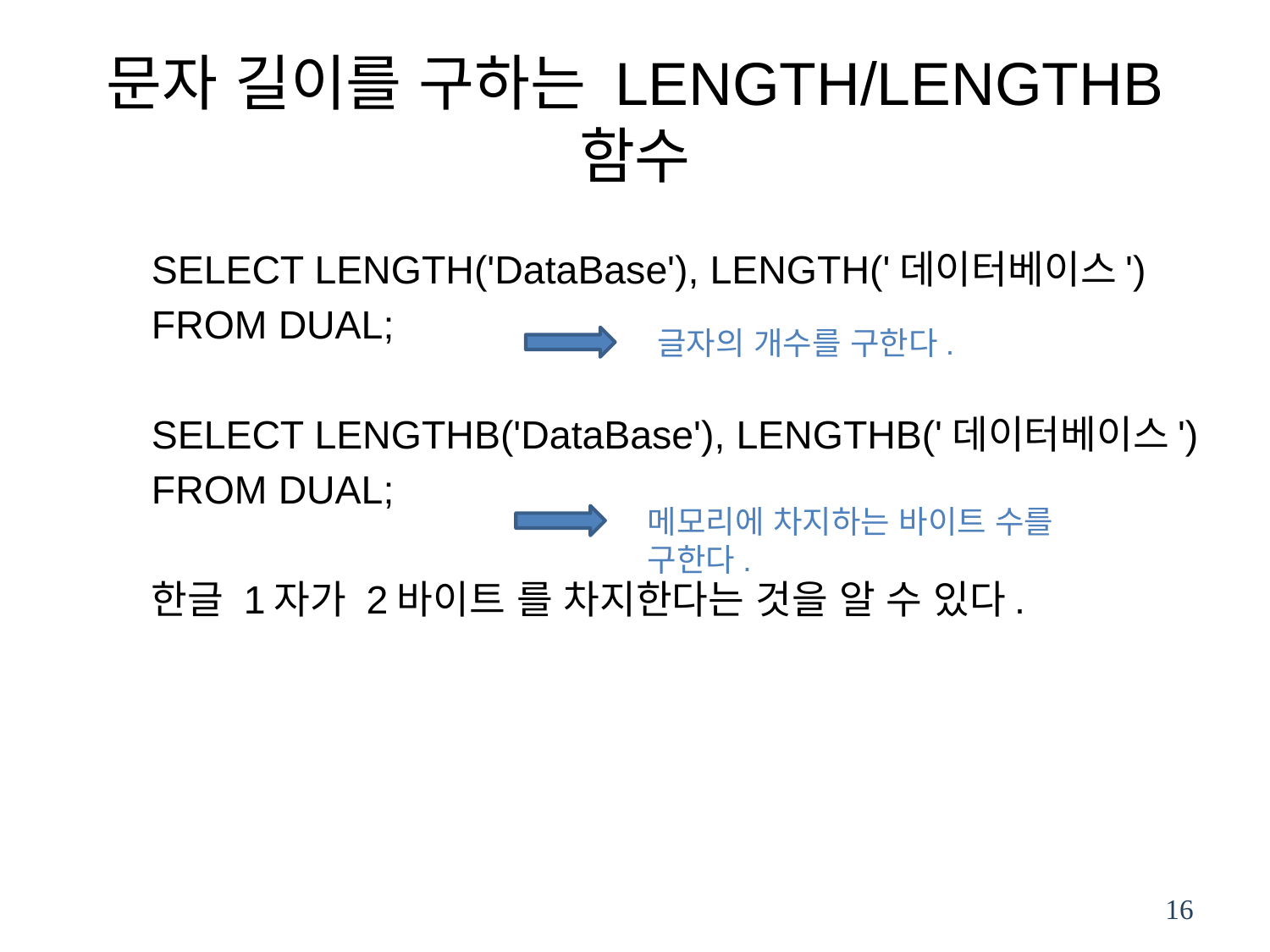

# 문자 길이를 구하는 LENGTH/LENGTHB 함수
SELECT LENGTH('DataBase'), LENGTH('데이터베이스')
FROM DUAL;

SELECT LENGTHB('DataBase'), LENGTHB('데이터베이스')
FROM DUAL;

한글 1자가 2바이트 를 차지한다는 것을 알 수 있다.

글자의 개수를 구한다.

메모리에 차지하는 바이트 수를 구한다.

16